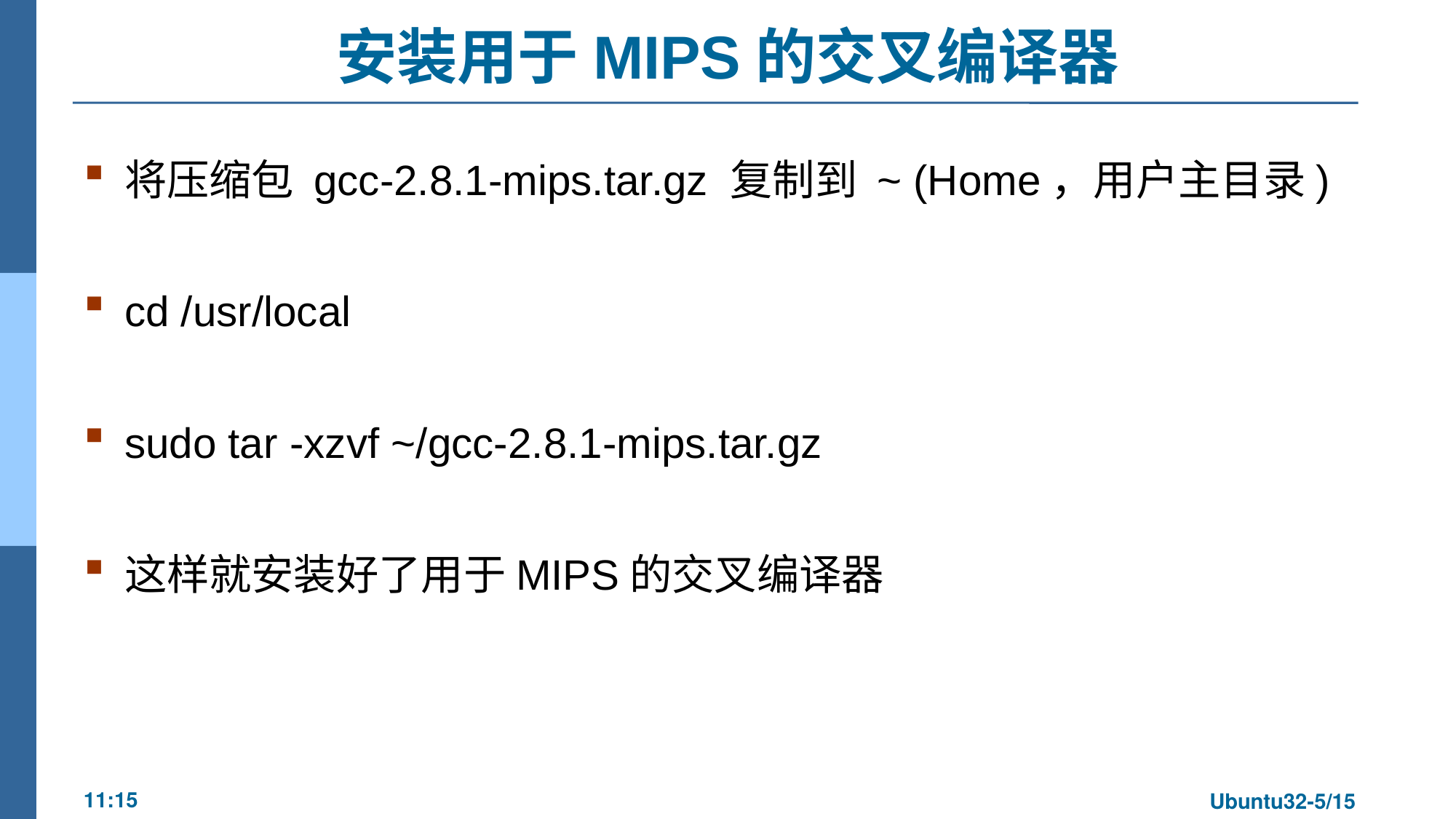

# 安装用于MIPS的交叉编译器
将压缩包 gcc-2.8.1-mips.tar.gz 复制到 ~ (Home，用户主目录)

cd /usr/local

sudo tar -xzvf ~/gcc-2.8.1-mips.tar.gz

这样就安装好了用于MIPS的交叉编译器